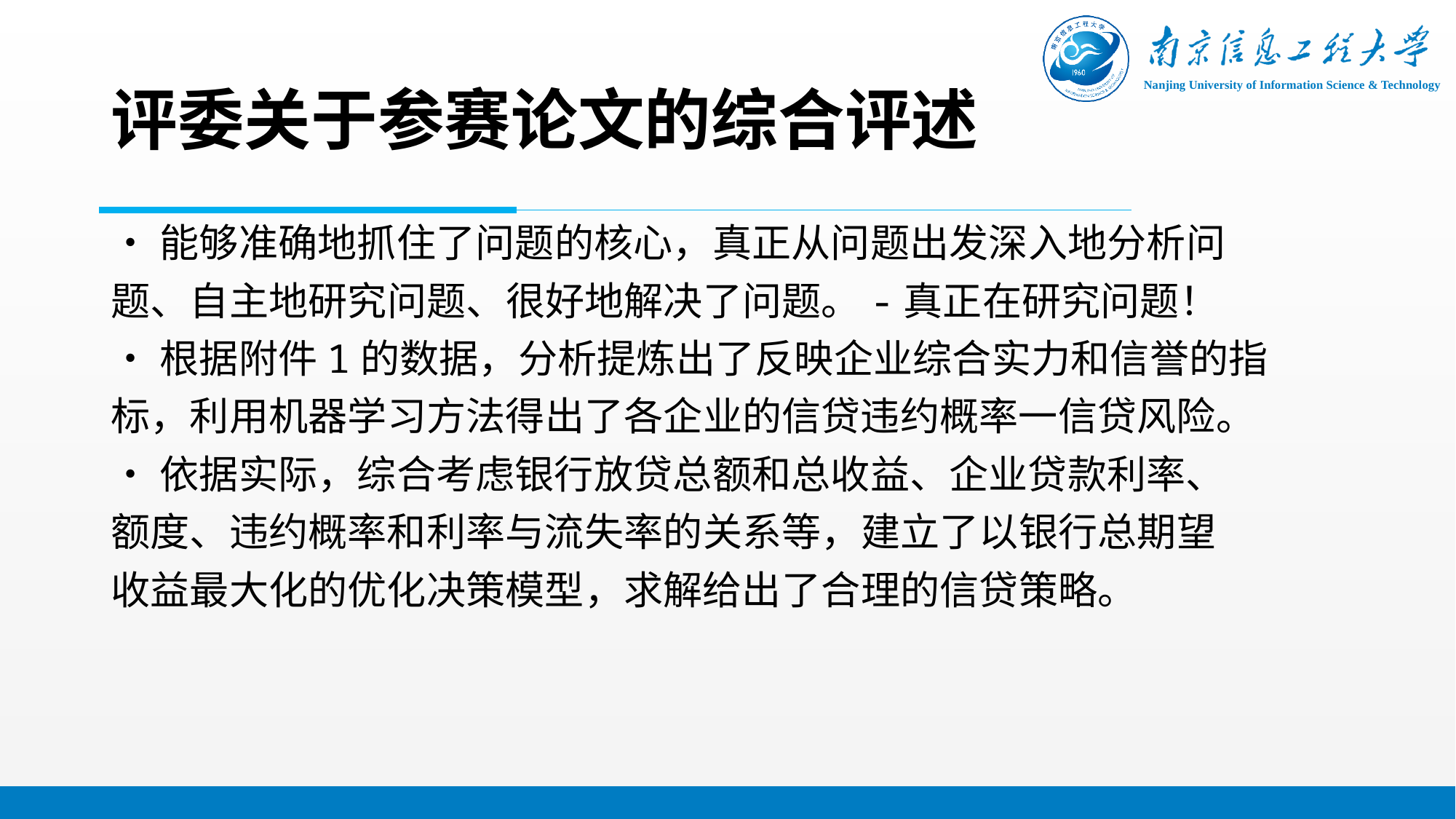

# 评委关于参赛论文的综合评述
•能够准确地抓住了问题的核心，真正从问题出发深入地分析问
题、自主地研究问题、很好地解决了问题。-真正在研究问题！
•根据附件1的数据，分析提炼出了反映企业综合实力和信誉的指
标，利用机器学习方法得出了各企业的信贷违约概率一信贷风险。
•依据实际，综合考虑银行放贷总额和总收益、企业贷款利率、
额度、违约概率和利率与流失率的关系等，建立了以银行总期望
收益最大化的优化决策模型，求解给出了合理的信贷策略。